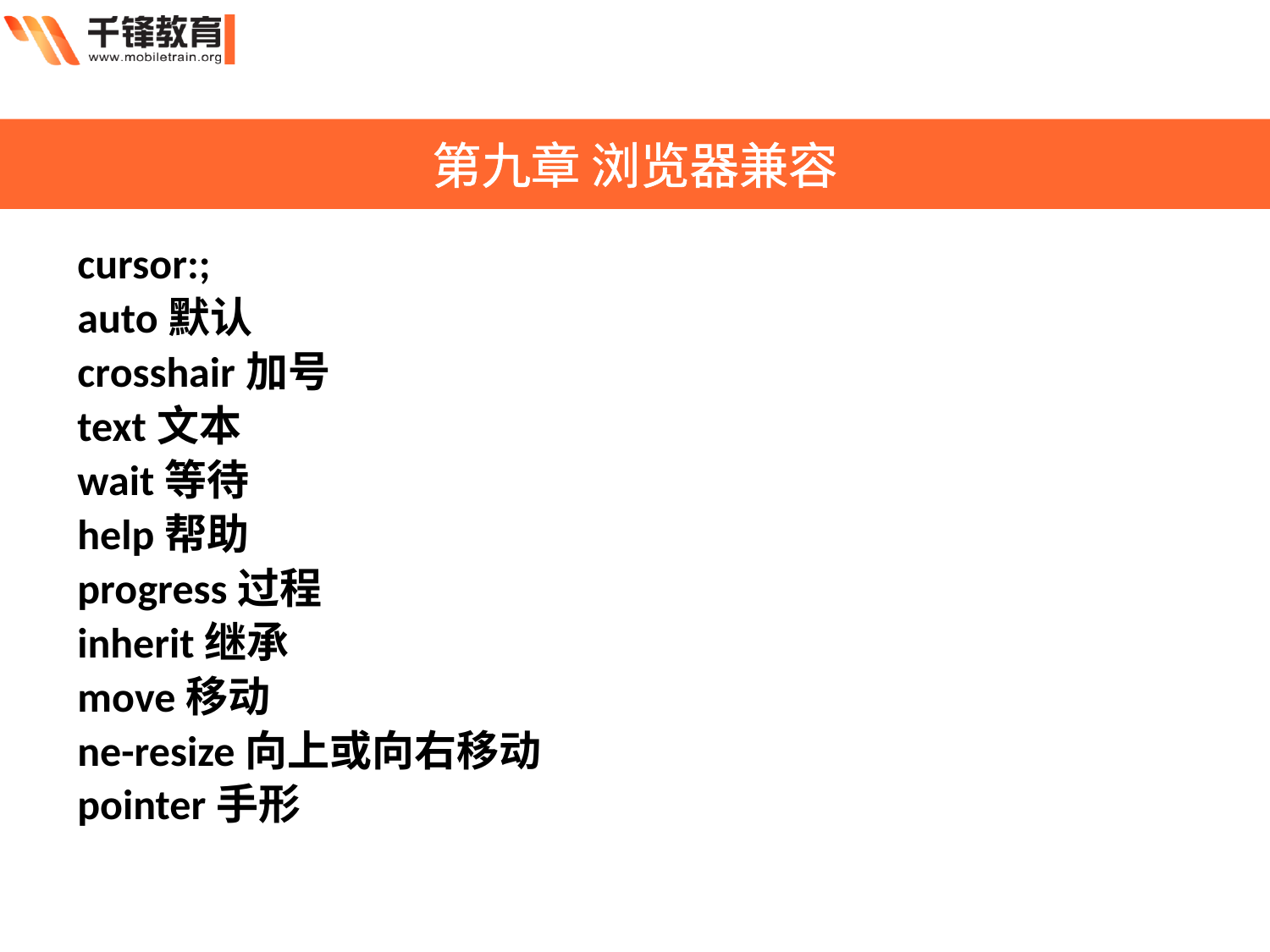

第九章 浏览器兼容
cursor:;
auto默认
crosshair加号
text文本
wait等待
help帮助
progress过程
inherit继承
move移动
ne-resize向上或向右移动
pointer手形